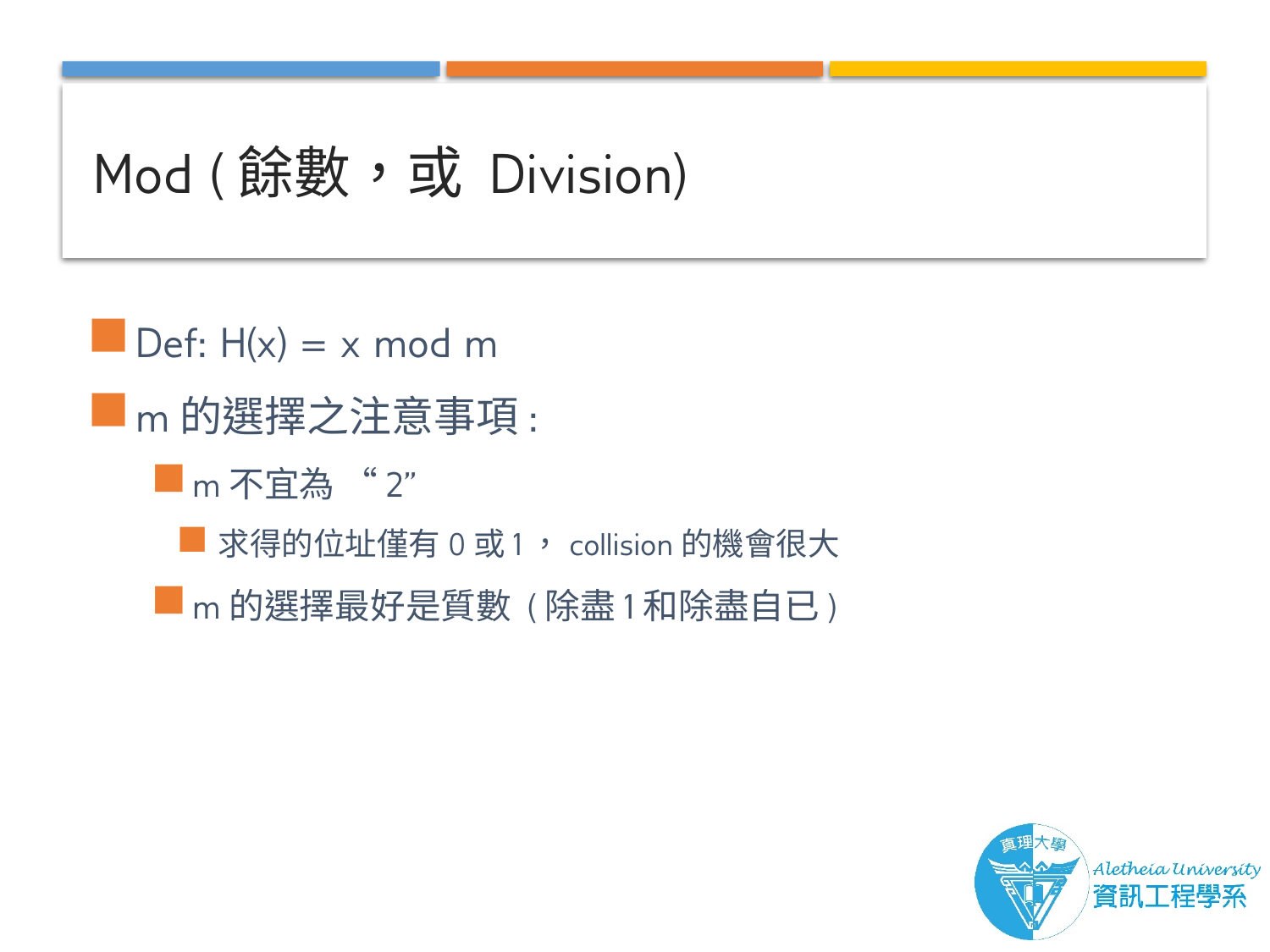

# Mod (餘數，或 Division)
Def: H(x) = x mod m
m的選擇之注意事項:
m不宜為 “2”
求得的位址僅有0或1，collision的機會很大
m的選擇最好是質數 (除盡1和除盡自已)